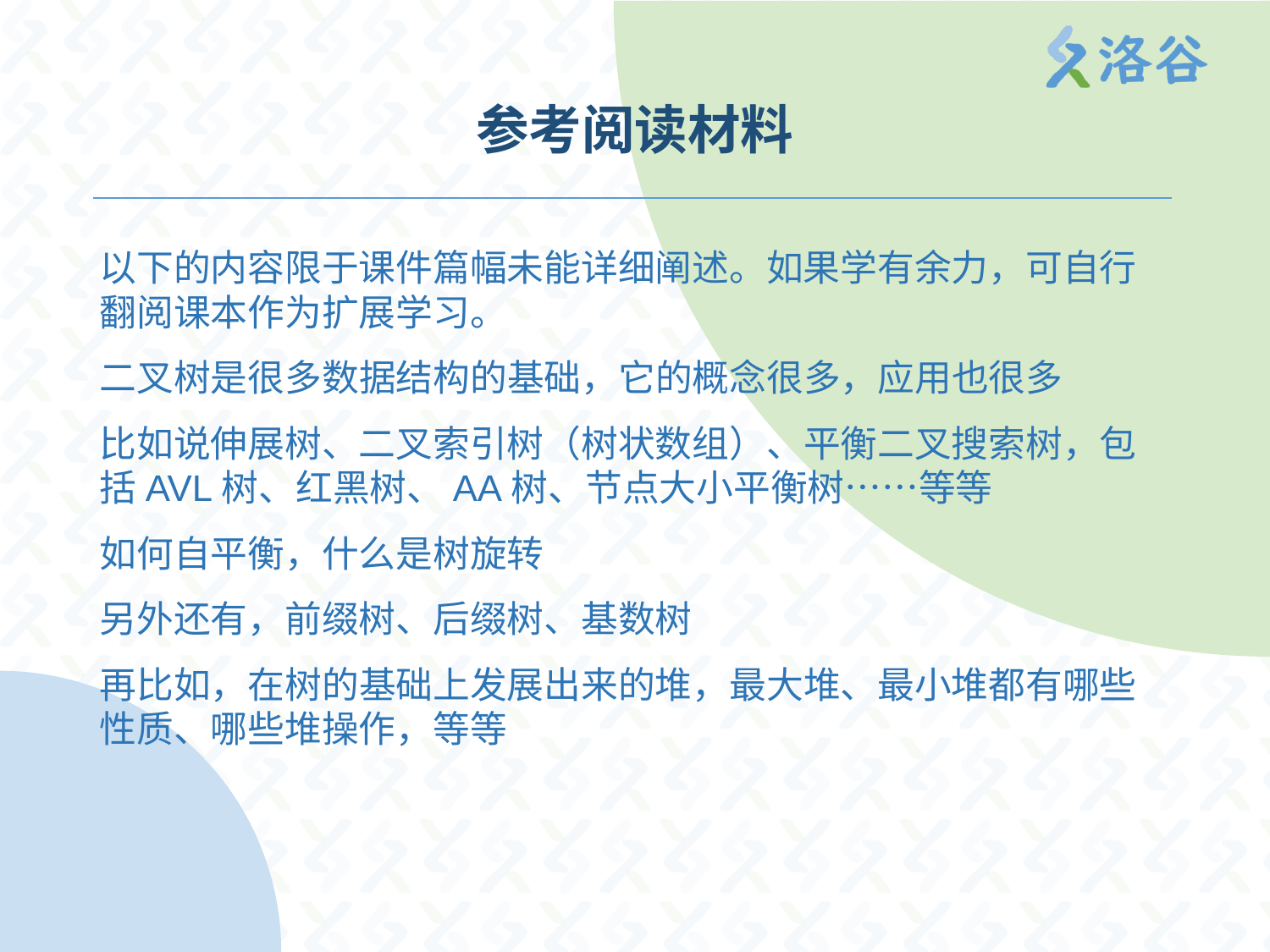

# 参考阅读材料
以下的内容限于课件篇幅未能详细阐述。如果学有余力，可自行翻阅课本作为扩展学习。
二叉树是很多数据结构的基础，它的概念很多，应用也很多
比如说伸展树、二叉索引树（树状数组）、平衡二叉搜索树，包括AVL树、红黑树、AA树、节点大小平衡树……等等
如何自平衡，什么是树旋转
另外还有，前缀树、后缀树、基数树
再比如，在树的基础上发展出来的堆，最大堆、最小堆都有哪些性质、哪些堆操作，等等